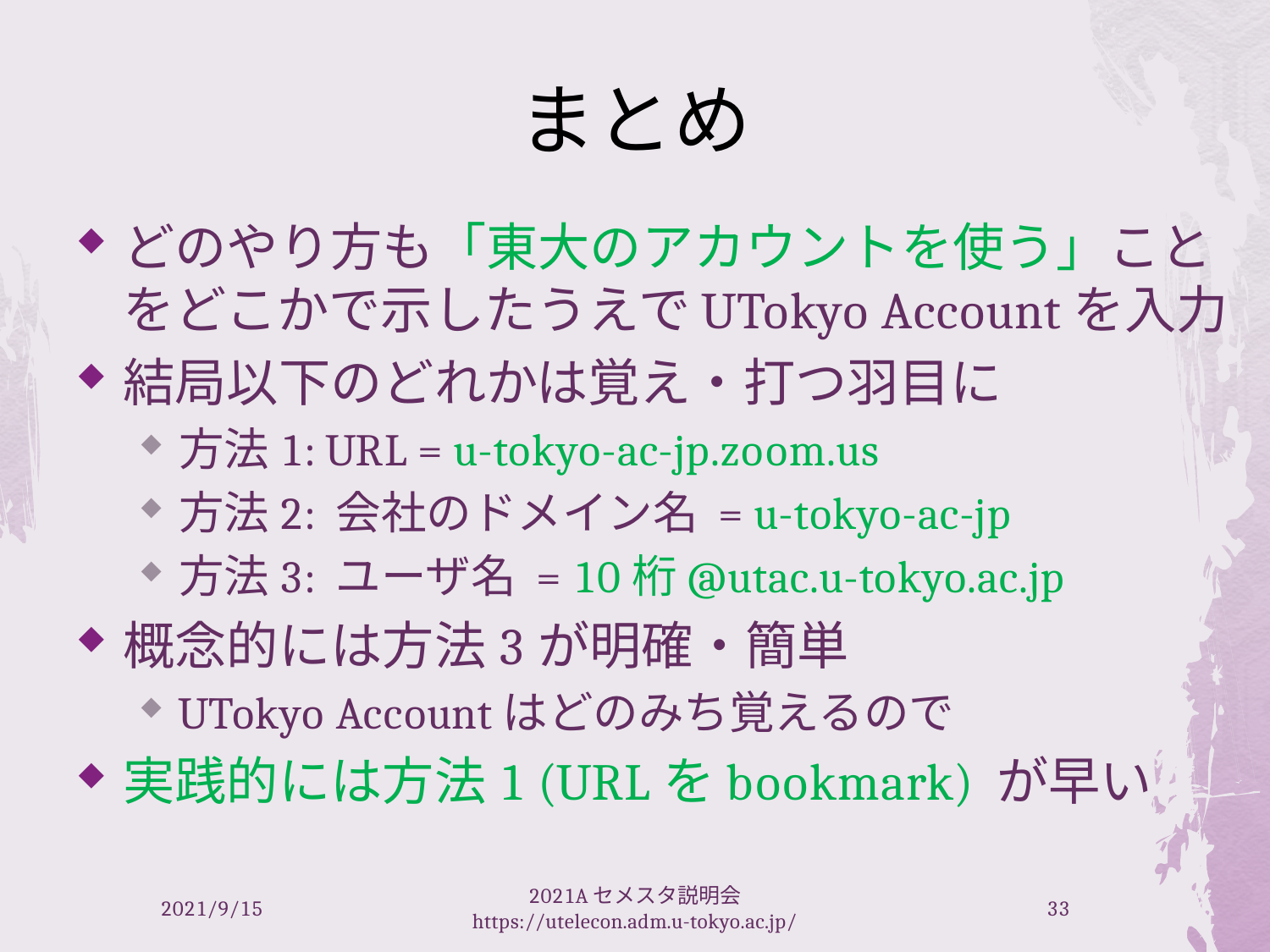

# まとめ
どのやり方も「東大のアカウントを使う」ことをどこかで示したうえでUTokyo Accountを入力
結局以下のどれかは覚え・打つ羽目に
方法1: URL = u-tokyo-ac-jp.zoom.us
方法2: 会社のドメイン名 = u-tokyo-ac-jp
方法3: ユーザ名 = 10桁@utac.u-tokyo.ac.jp
概念的には方法3が明確・簡単
UTokyo Accountはどのみち覚えるので
実践的には方法1 (URLをbookmark) が早い
2021/9/15
2021Aセメスタ説明会 https://utelecon.adm.u-tokyo.ac.jp/
33